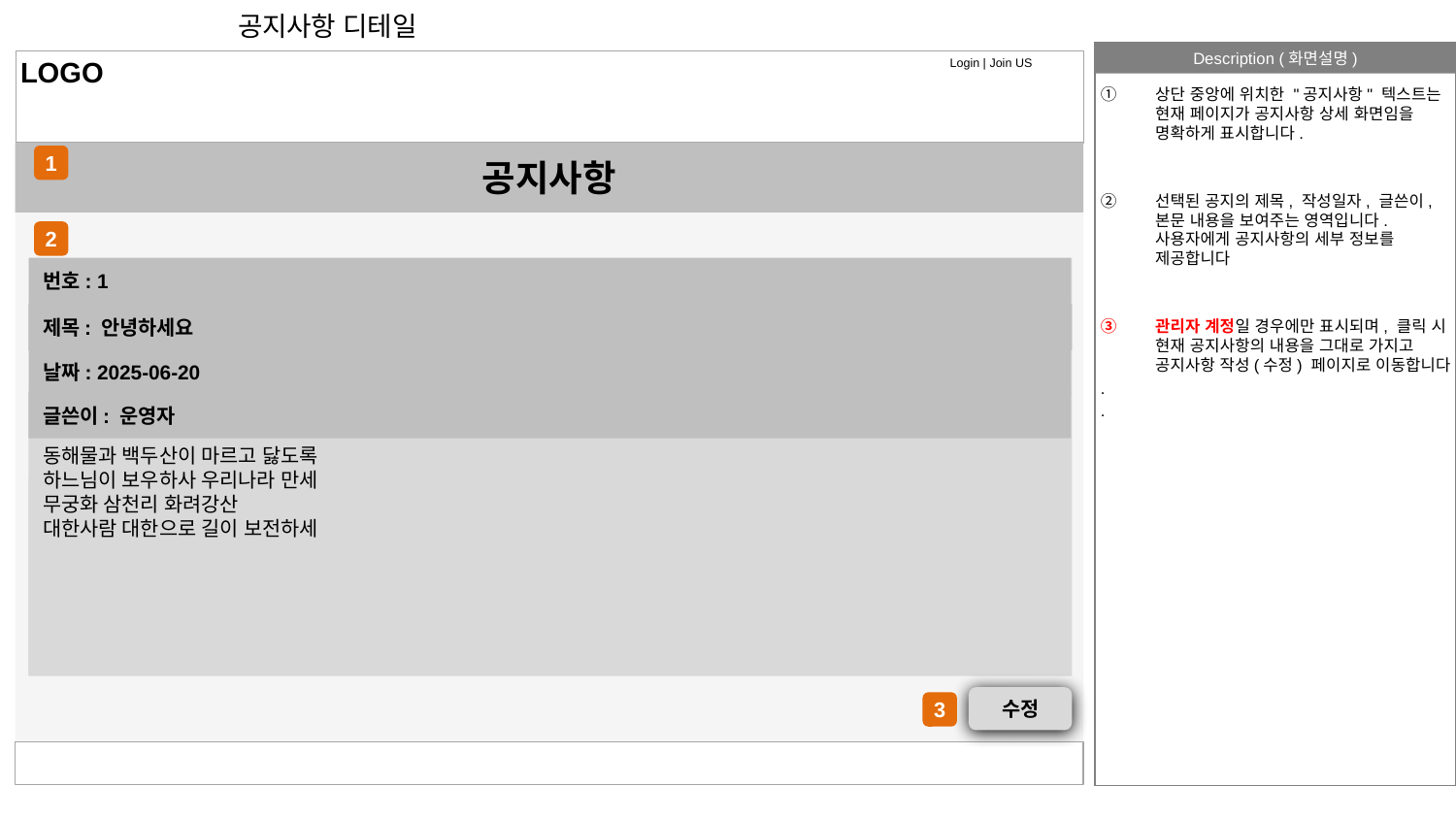

3.1
# 공지사항 디테일
LOGO
Login | Join US

상단 중앙에 위치한 "공지사항" 텍스트는 현재 페이지가 공지사항 상세 화면임을 명확하게 표시합니다.

선택된 공지의 제목, 작성일자, 글쓴이, 본문 내용을 보여주는 영역입니다. 사용자에게 공지사항의 세부 정보를 제공합니다

관리자 계정일 경우에만 표시되며, 클릭 시 현재 공지사항의 내용을 그대로 가지고 공지사항 작성(수정) 페이지로 이동합니다
.
.
공지사항
`
1
2

번호: 1

제목: 안녕하세요

날짜: 2025-06-20

글쓴이: 운영자
동해물과 백두산이 마르고 닳도록
하느님이 보우하사 우리나라 만세
무궁화 삼천리 화려강산
대한사람 대한으로 길이 보전하세

수정
3